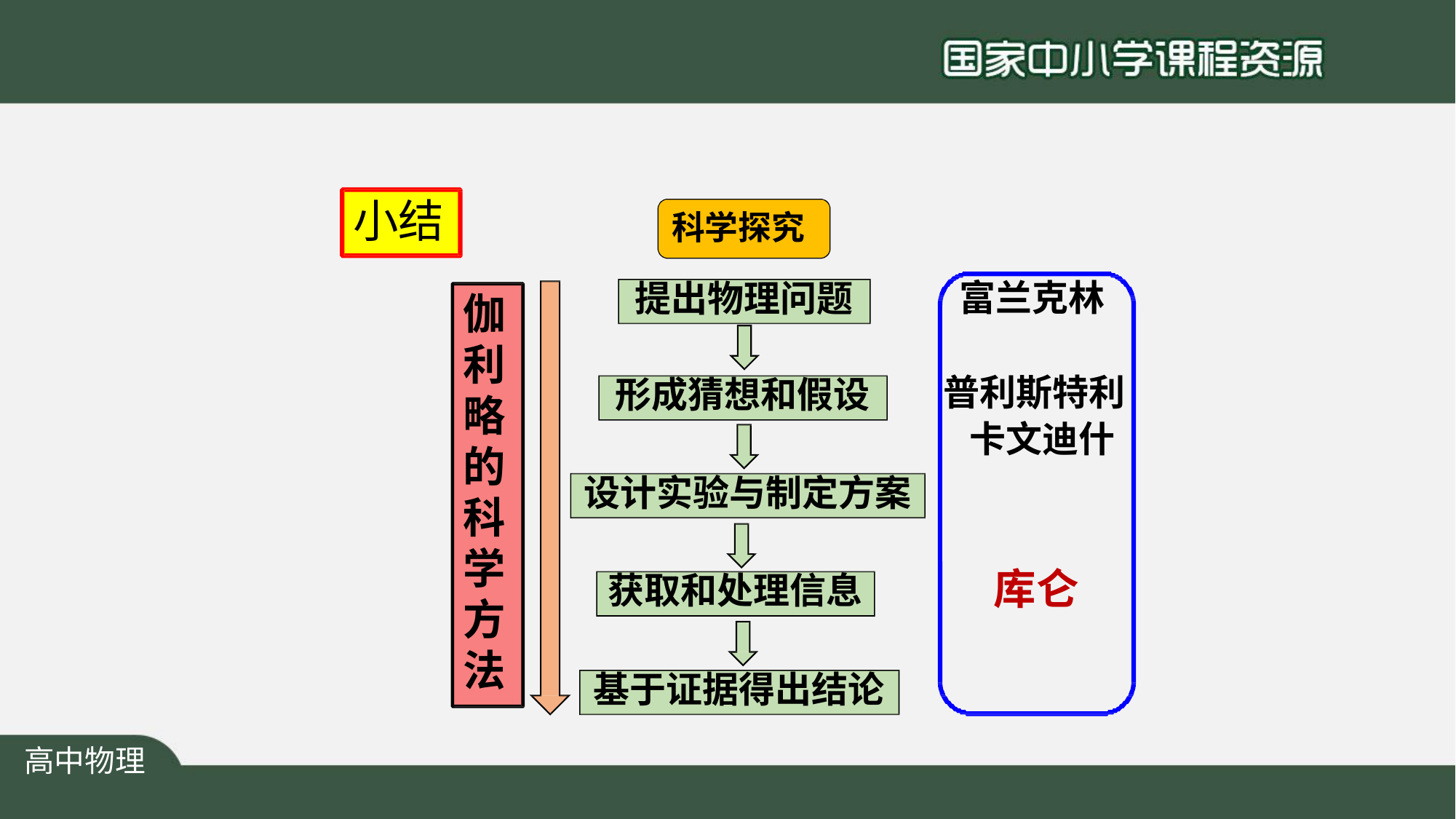

# 小结

科学探究

富兰克林
提出物理问题

伽 利 略 的 科 学 方 法

普利斯特利 卡文迪什
形成猜想和假设

设计实验与制定方案

库仑
获取和处理信息

基于证据得出结论

高中物理